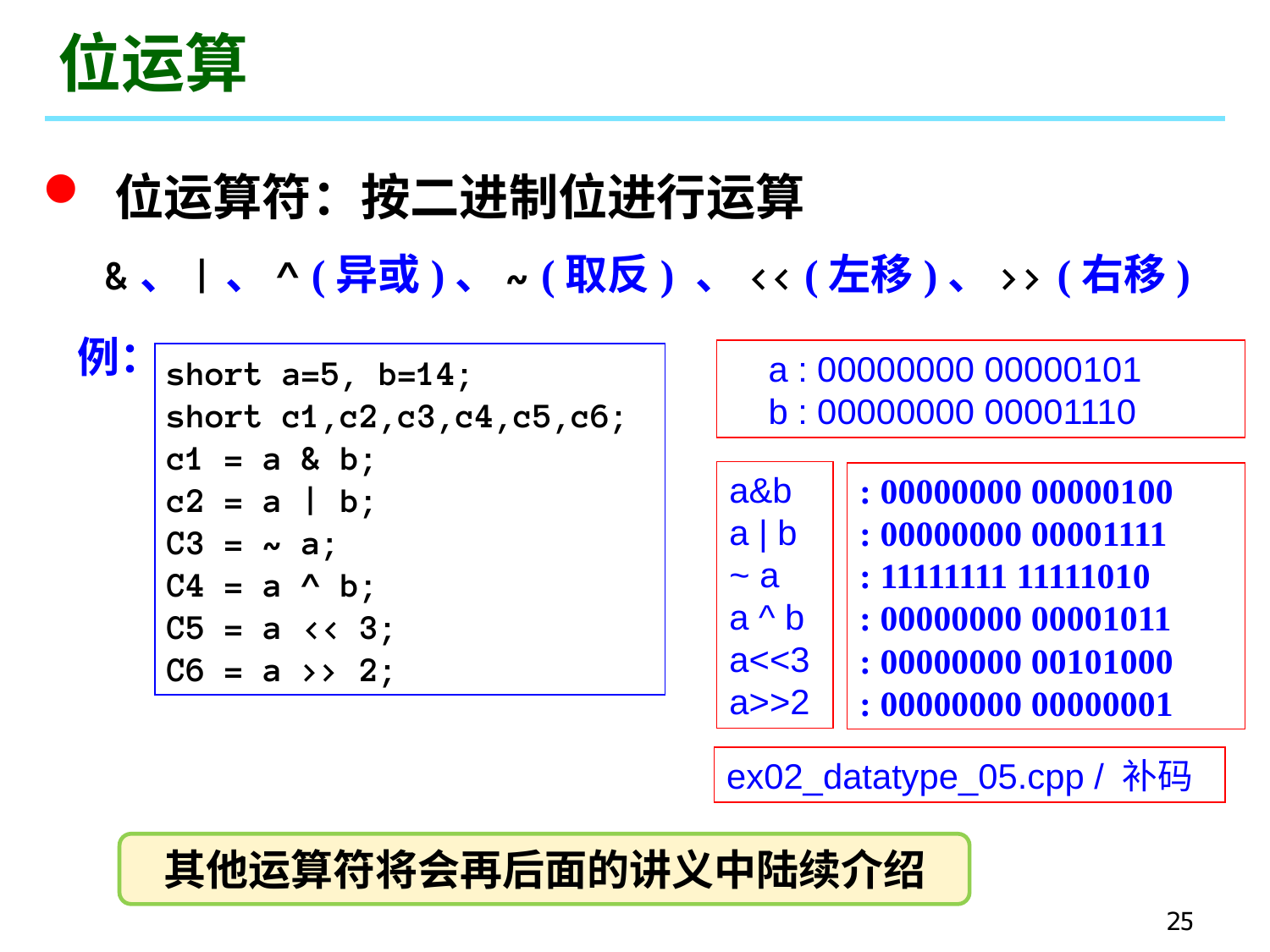

# 位运算
 位运算符：按二进制位进行运算
&、|、^ (异或)、~ (取反) 、<< (左移)、>> (右移)
例：
    a : 00000000 00000101
    b : 00000000 00001110
short a=5, b=14;
short c1,c2,c3,c4,c5,c6;
c1 = a & b;
c2 = a | b;
C3 = ~ a;
C4 = a ^ b;
C5 = a << 3;
C6 = a >> 2;
a&b
a | b
~ a
a ^ b
a<<3
a>>2
: 00000000 00000100
: 00000000 00001111
: 11111111 11111010
: 00000000 00001011
: 00000000 00101000
: 00000000 00000001
ex02_datatype_05.cpp / 补码
其他运算符将会再后面的讲义中陆续介绍
25